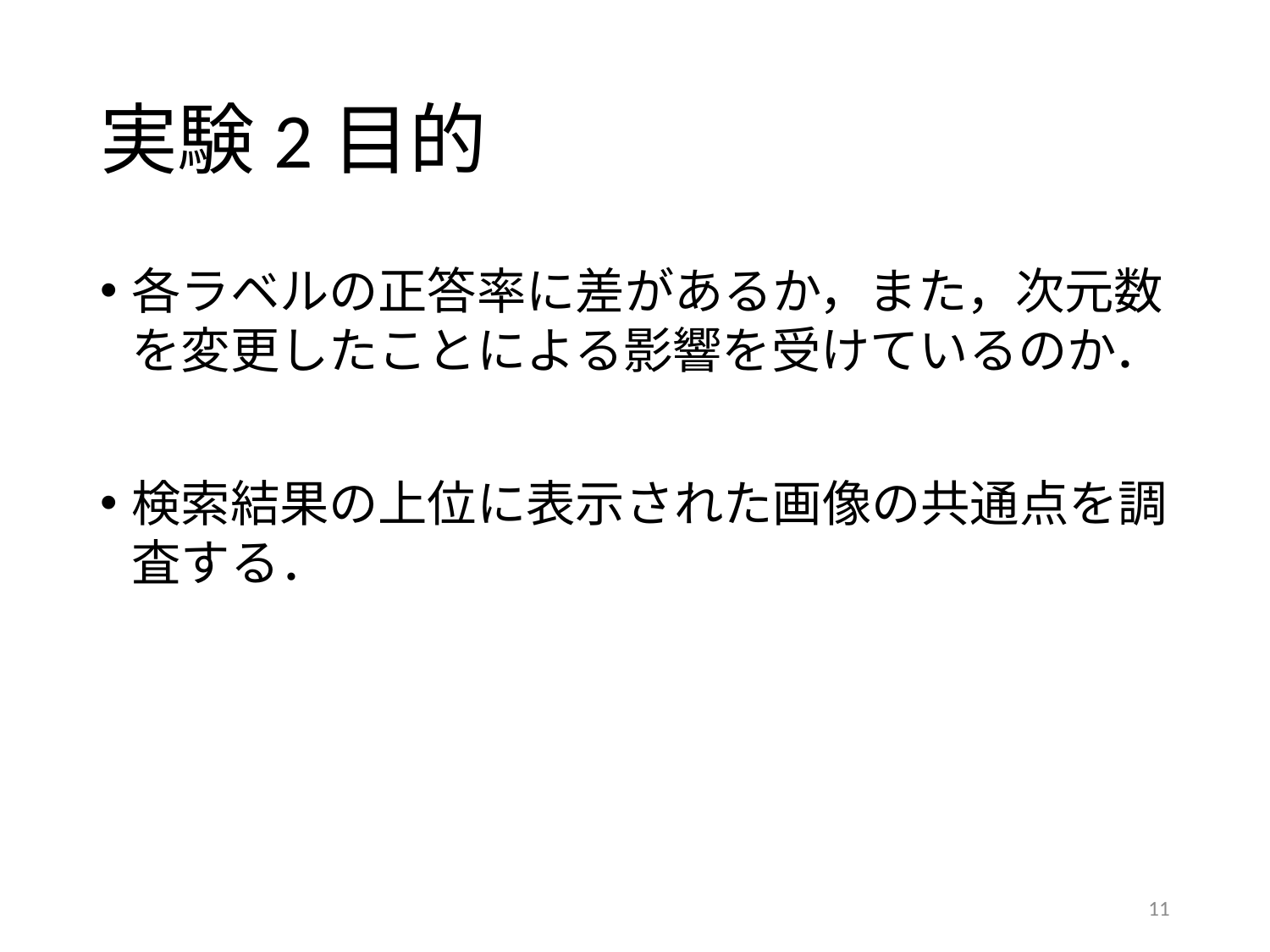

# 実験2目的
各ラベルの正答率に差があるか，また，次元数を変更したことによる影響を受けているのか．

検索結果の上位に表示された画像の共通点を調査する．
11